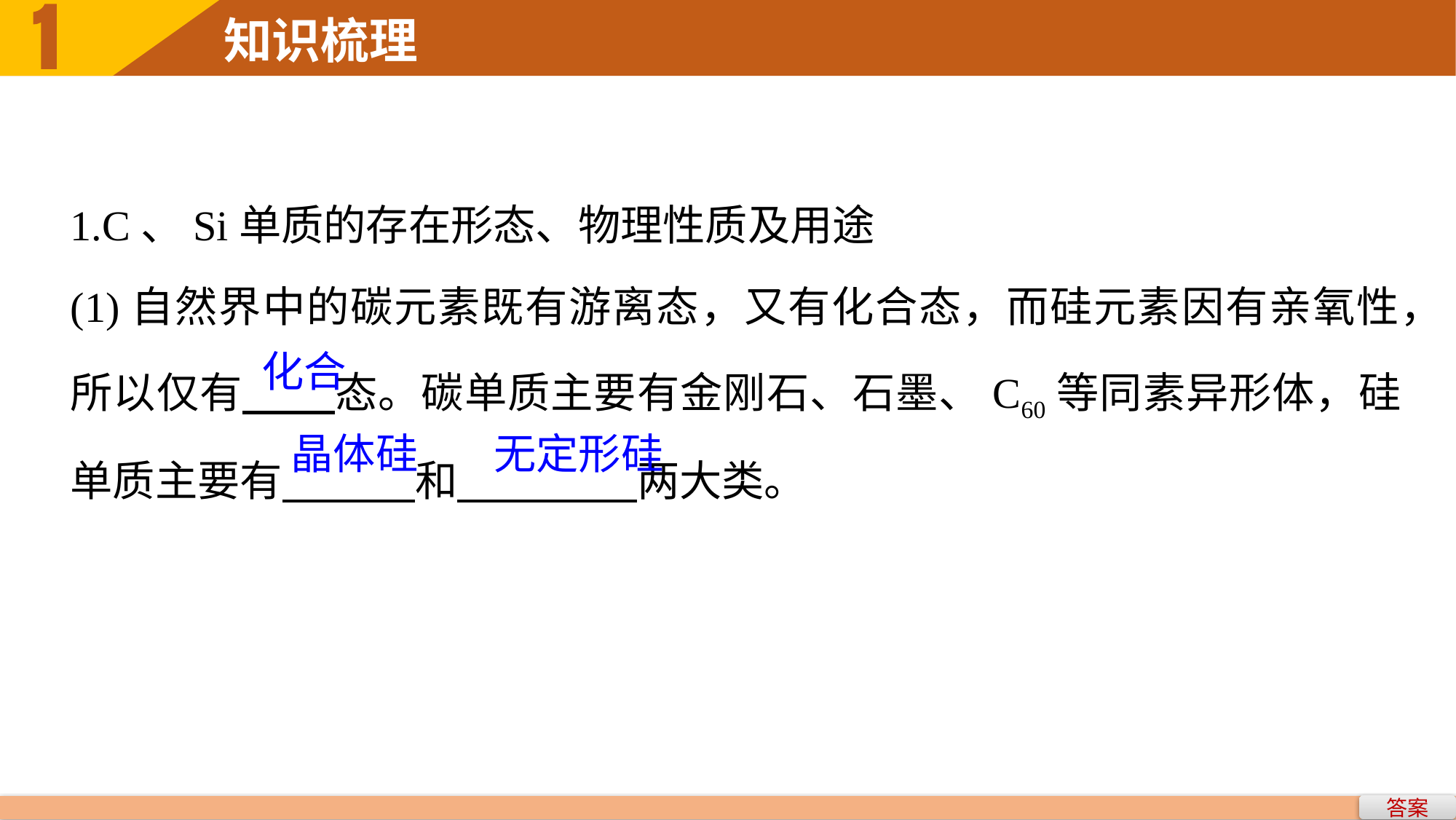

1.C、Si单质的存在形态、物理性质及用途
(1)自然界中的碳元素既有游离态，又有化合态，而硅元素因有亲氧性，所以仅有         态。碳单质主要有金刚石、石墨、C60等同素异形体，硅单质主要有              和                   两大类。
化合
晶体硅
无定形硅
答案